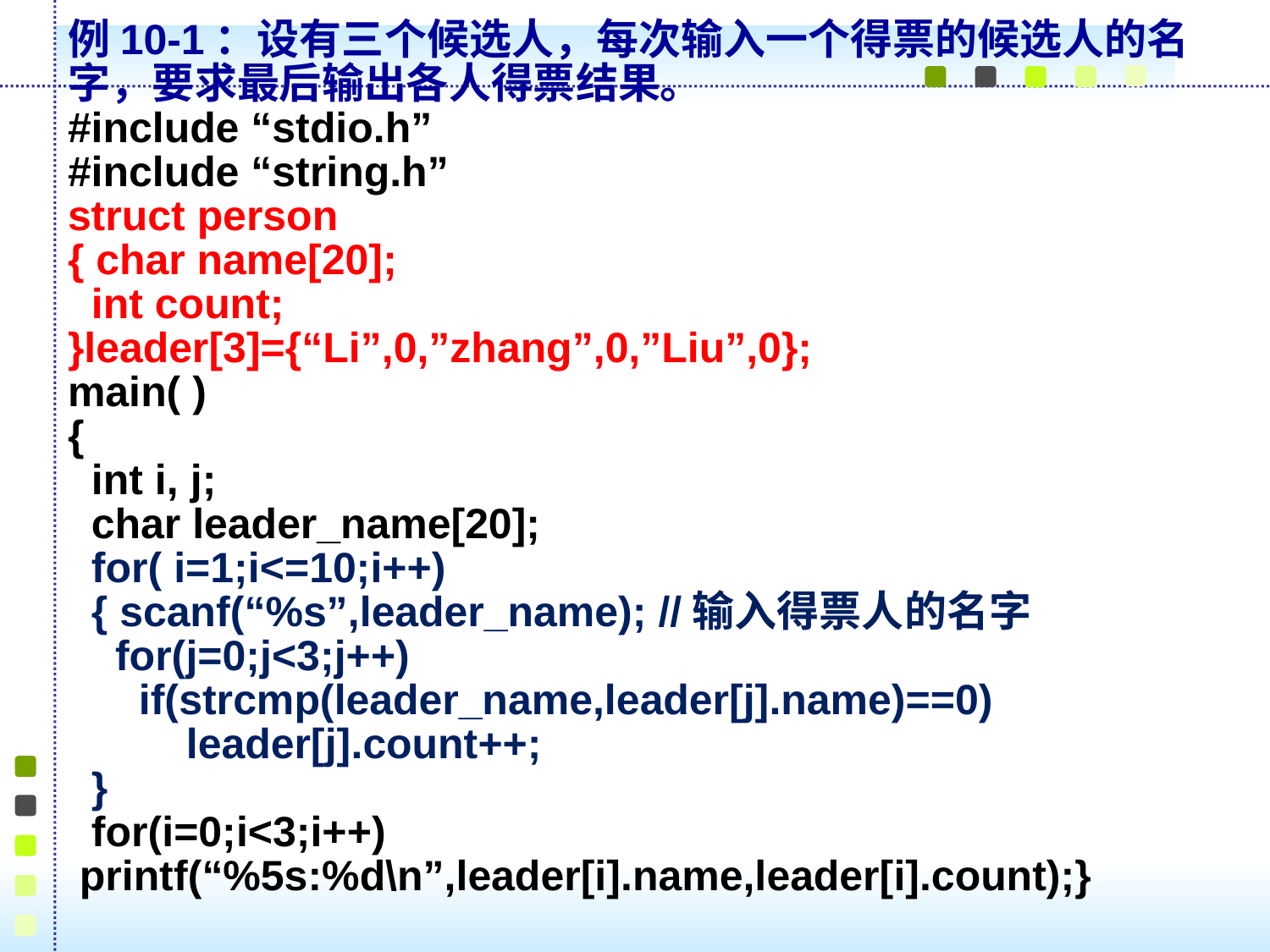

例10-1：设有三个候选人，每次输入一个得票的候选人的名
字，要求最后输出各人得票结果。
#include “stdio.h”
#include “string.h”
struct person
{ char name[20];
  int count;
}leader[3]={“Li”,0,”zhang”,0,”Liu”,0};
main( )
{
  int i, j;
  char leader_name[20];
  for( i=1;i<=10;i++)
  { scanf(“%s”,leader_name); //输入得票人的名字
    for(j=0;j<3;j++)
      if(strcmp(leader_name,leader[j].name)==0)
          leader[j].count++;
  }
  for(i=0;i<3;i++)
 printf(“%5s:%d\n”,leader[i].name,leader[i].count);}